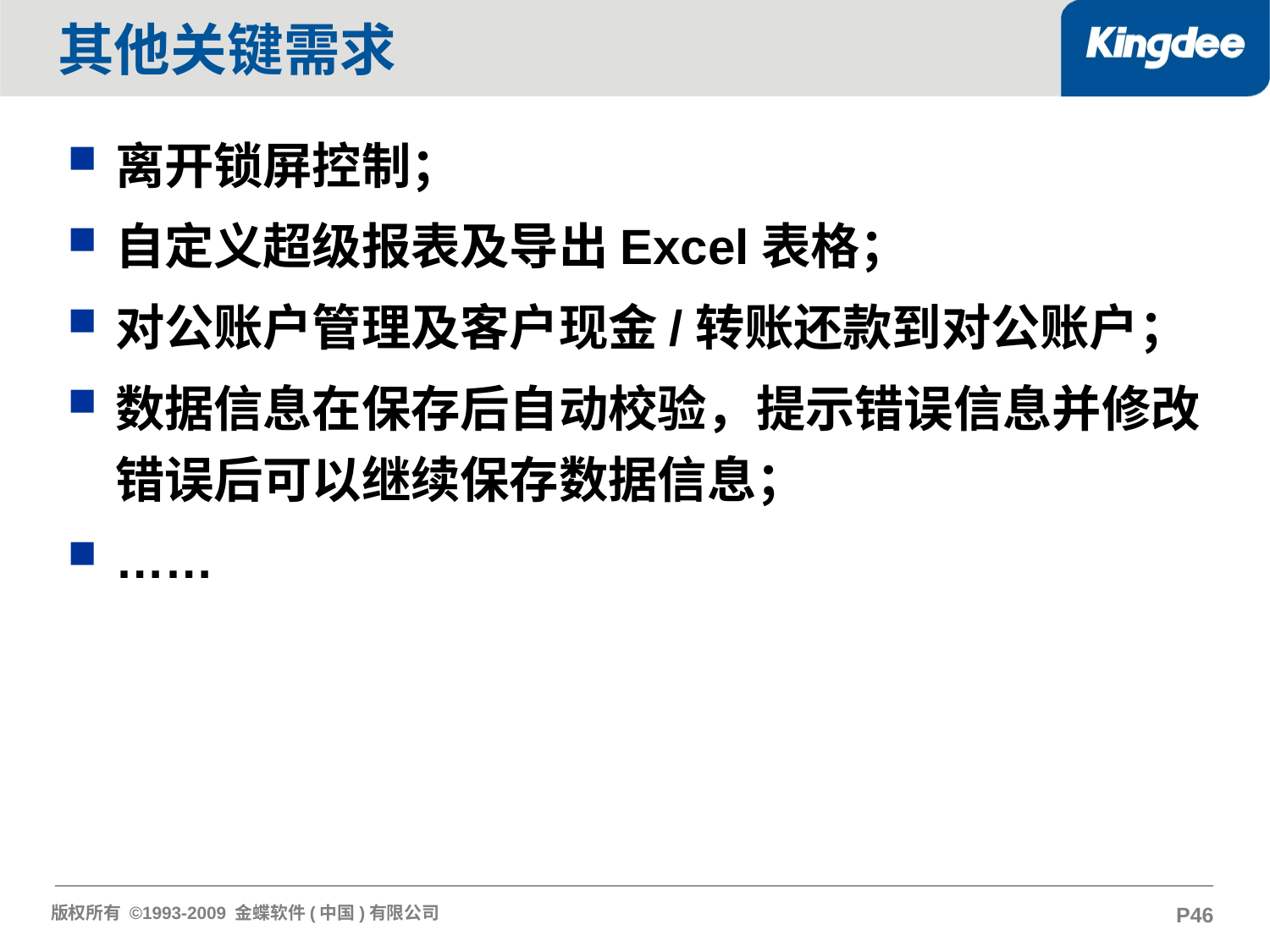

# 其他关键需求
离开锁屏控制；
自定义超级报表及导出Excel表格；
对公账户管理及客户现金/转账还款到对公账户；
数据信息在保存后自动校验，提示错误信息并修改错误后可以继续保存数据信息；
……